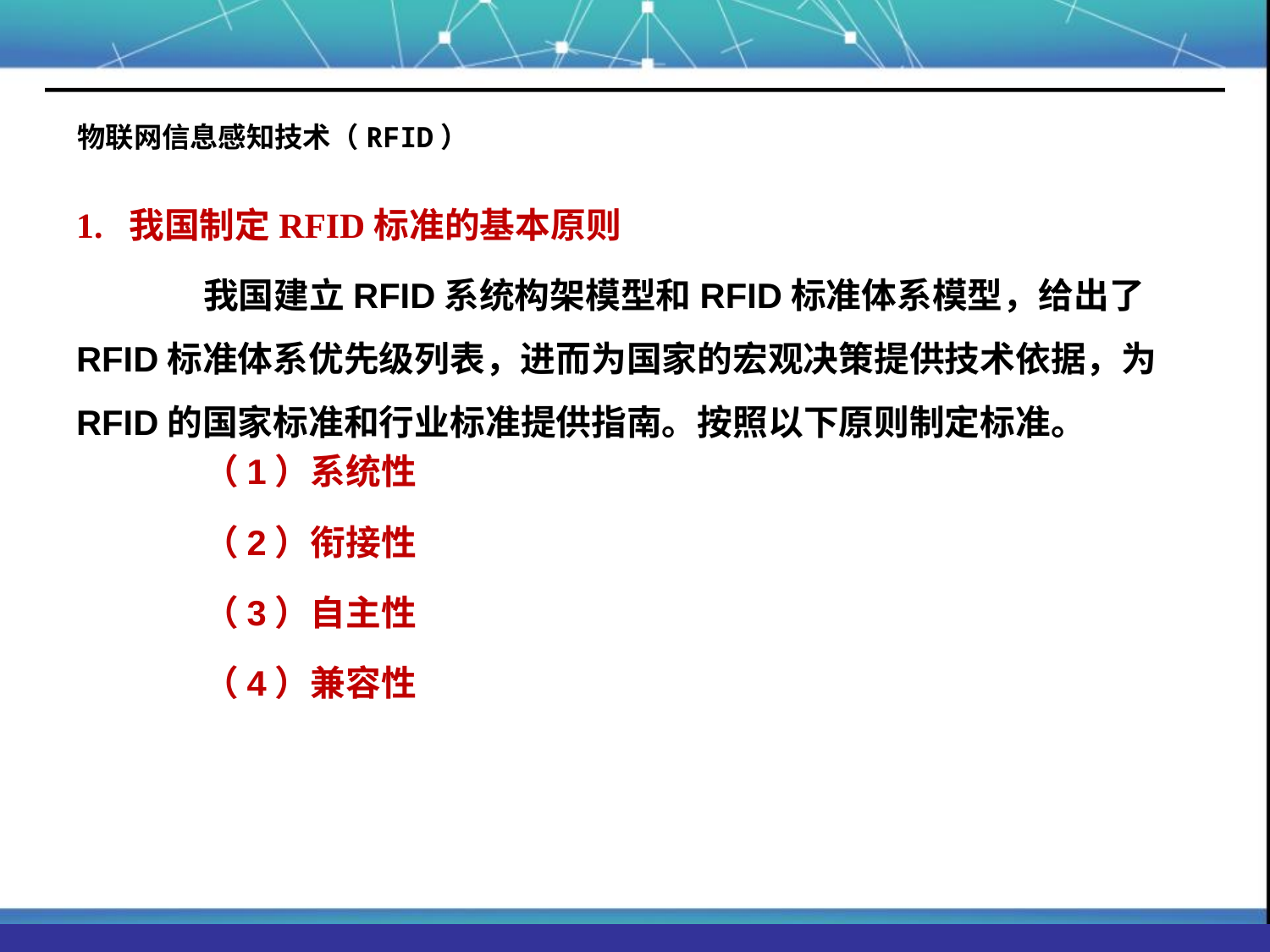

# 物联网信息感知技术（RFID）

1.  我国制定RFID标准的基本原则
	我国建立RFID系统构架模型和RFID标准体系模型，给出了RFID标准体系优先级列表，进而为国家的宏观决策提供技术依据，为RFID的国家标准和行业标准提供指南。按照以下原则制定标准。
	（1）系统性
	（2）衔接性
	（3）自主性
	（4）兼容性